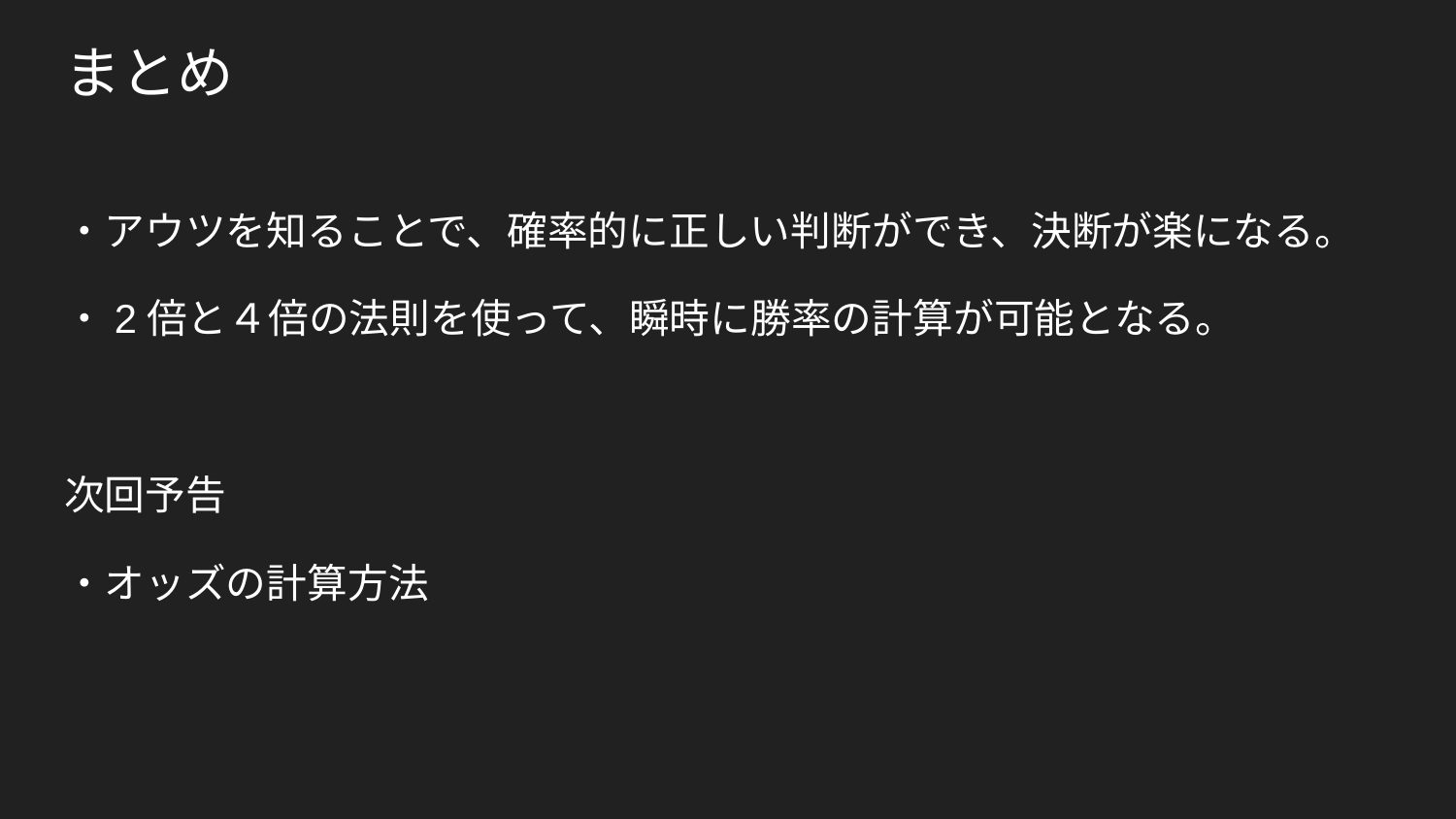

# まとめ
・アウツを知ることで、確率的に正しい判断ができ、決断が楽になる。
・2倍と４倍の法則を使って、瞬時に勝率の計算が可能となる。

次回予告
・オッズの計算方法